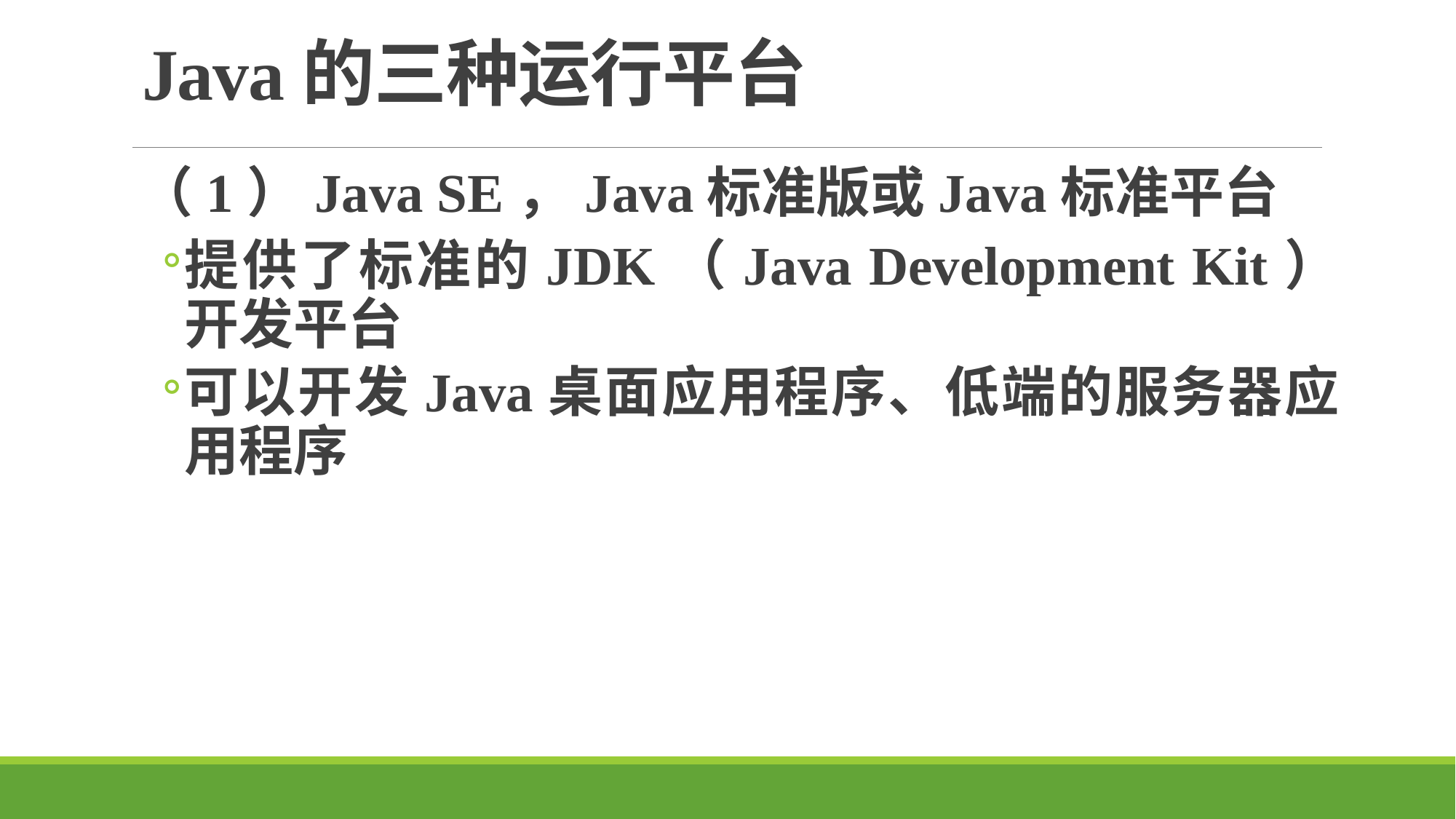

# Java的三种运行平台
（1）Java SE，Java标准版或Java标准平台
提供了标准的JDK（Java Development Kit）开发平台
可以开发Java桌面应用程序、低端的服务器应用程序